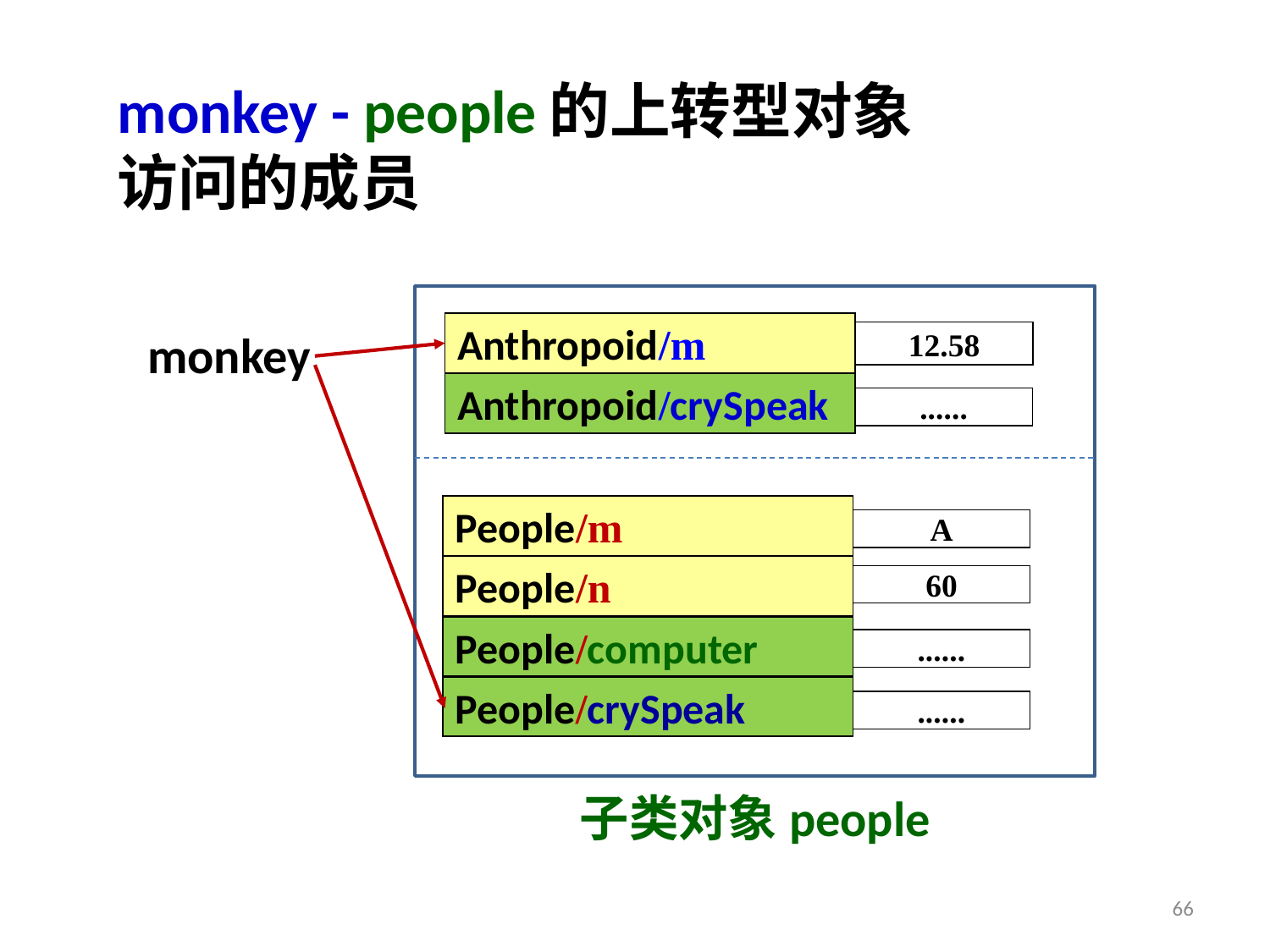

# monkey - people的上转型对象 访问的成员

Anthropoid/m
monkey
12.58
Anthropoid/crySpeak
......
People/m
A
People/n
60
People/computer
......
People/crySpeak
......
子类对象people
66